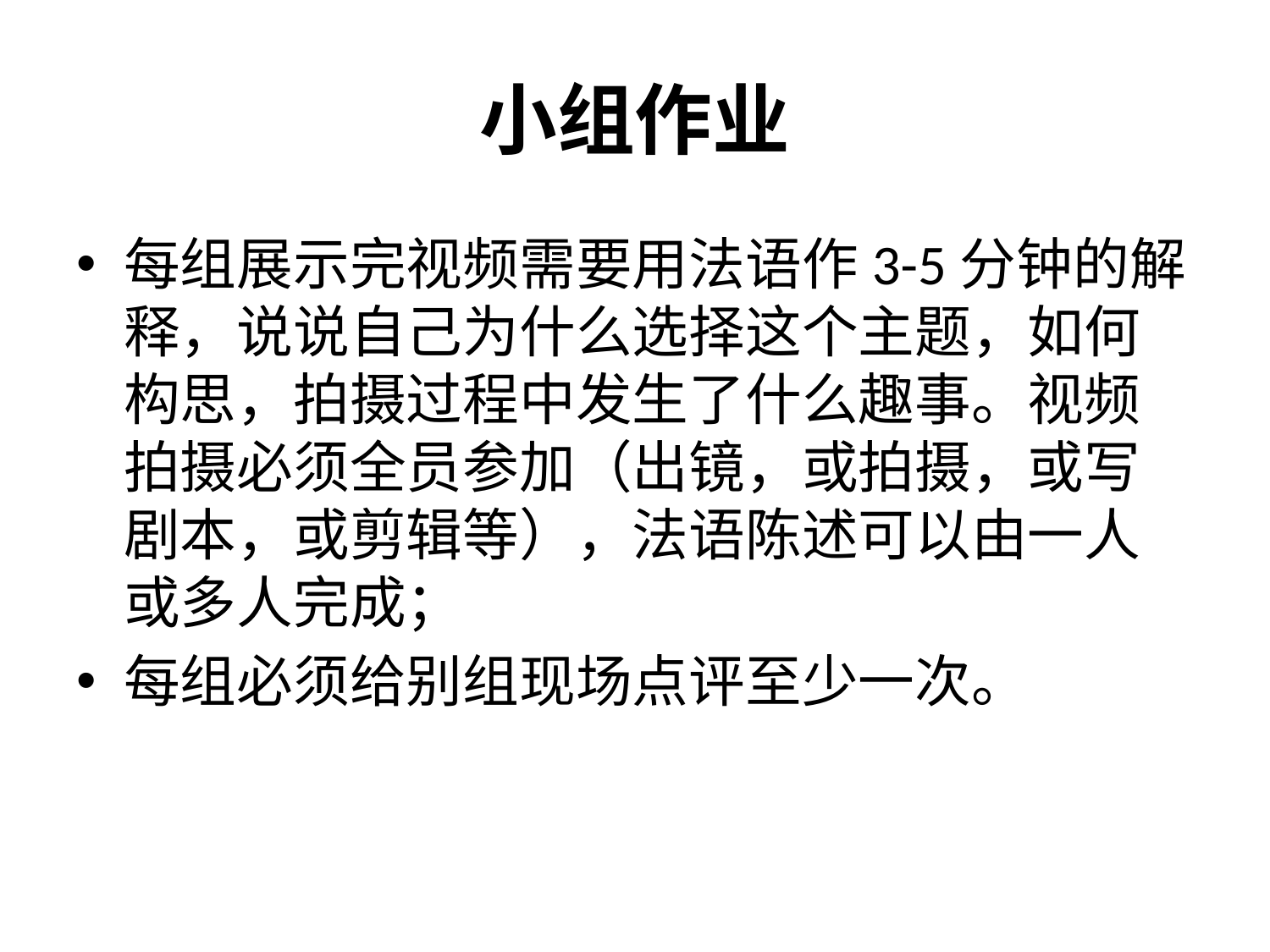

# 小组作业
每组展示完视频需要用法语作3-5分钟的解释，说说自己为什么选择这个主题，如何构思，拍摄过程中发生了什么趣事。视频拍摄必须全员参加（出镜，或拍摄，或写剧本，或剪辑等），法语陈述可以由一人或多人完成；
每组必须给别组现场点评至少一次。

6